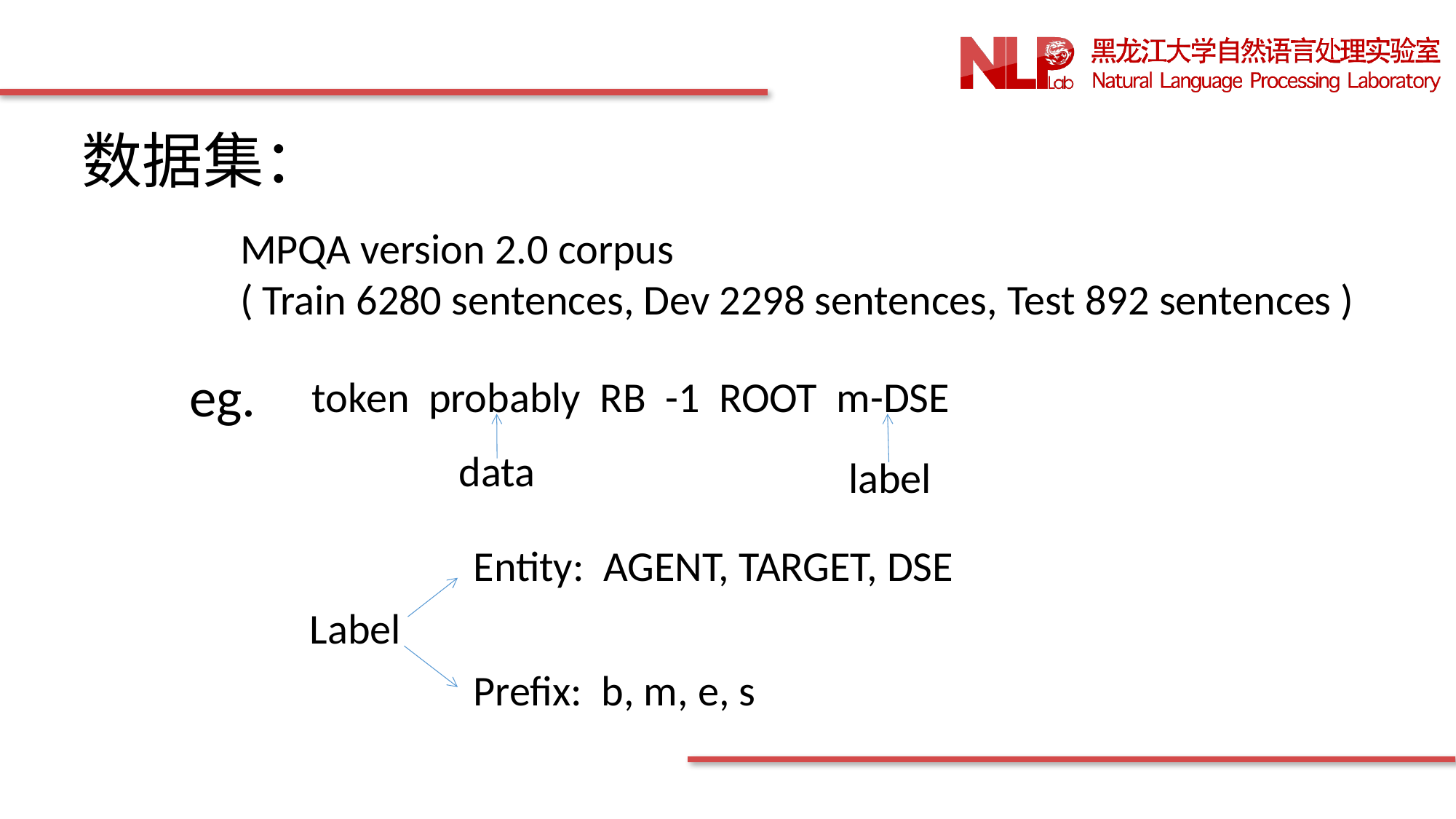

数据集：
MPQA version 2.0 corpus
( Train 6280 sentences, Dev 2298 sentences, Test 892 sentences )
eg.
token  probably  RB  -1  ROOT  m-DSE
data
label
Entity:  AGENT, TARGET, DSE
Label
Prefix:  b, m, e, s